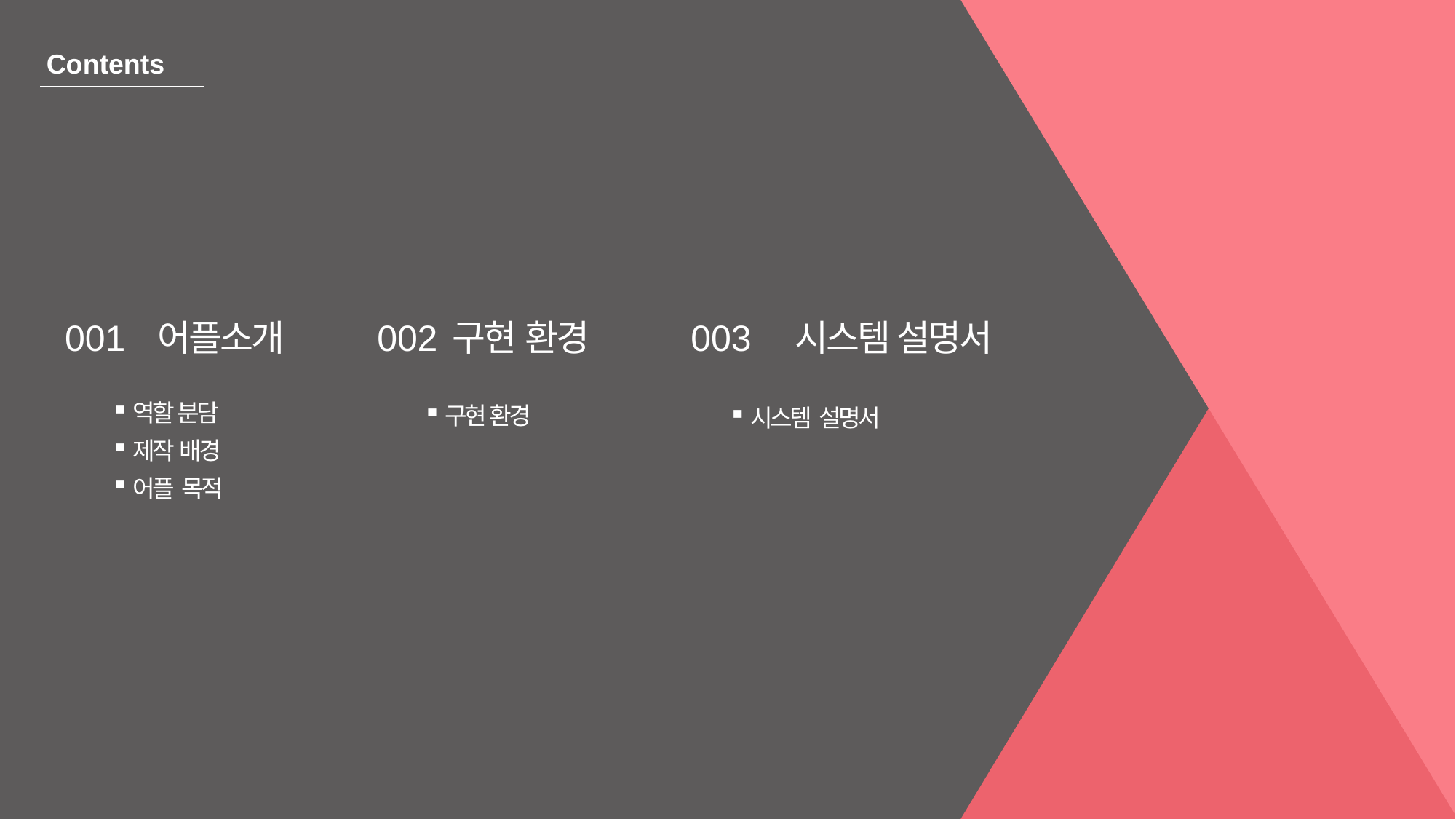

Contents

001
어플소개
002
구현 환경
003
시스템 설명서
역할 분담
제작 배경
어플  목적
구현 환경
시스템  설명서